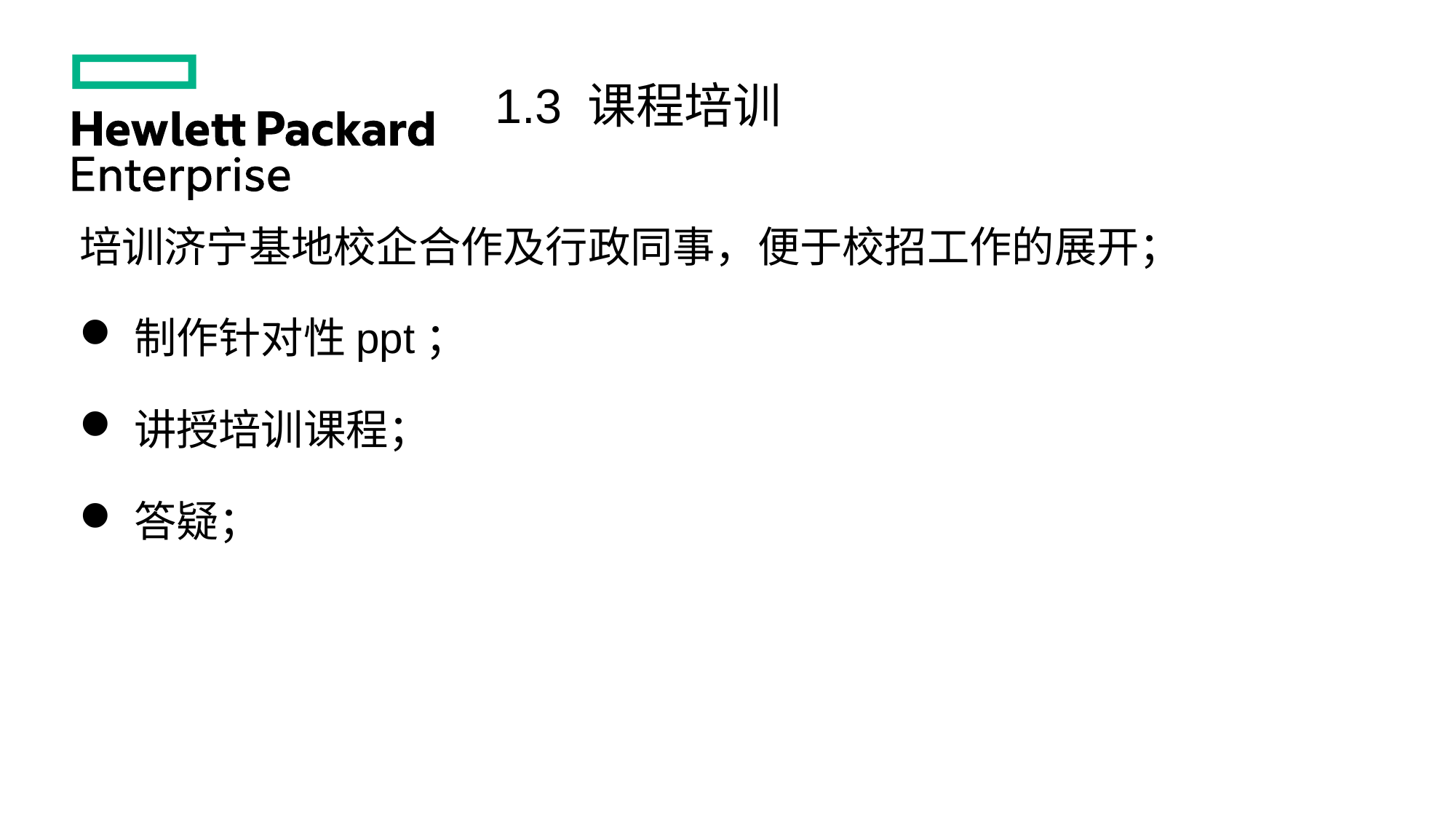

1.3 课程培训
培训济宁基地校企合作及行政同事，便于校招工作的展开；

制作针对性ppt；

讲授培训课程；

答疑；

6